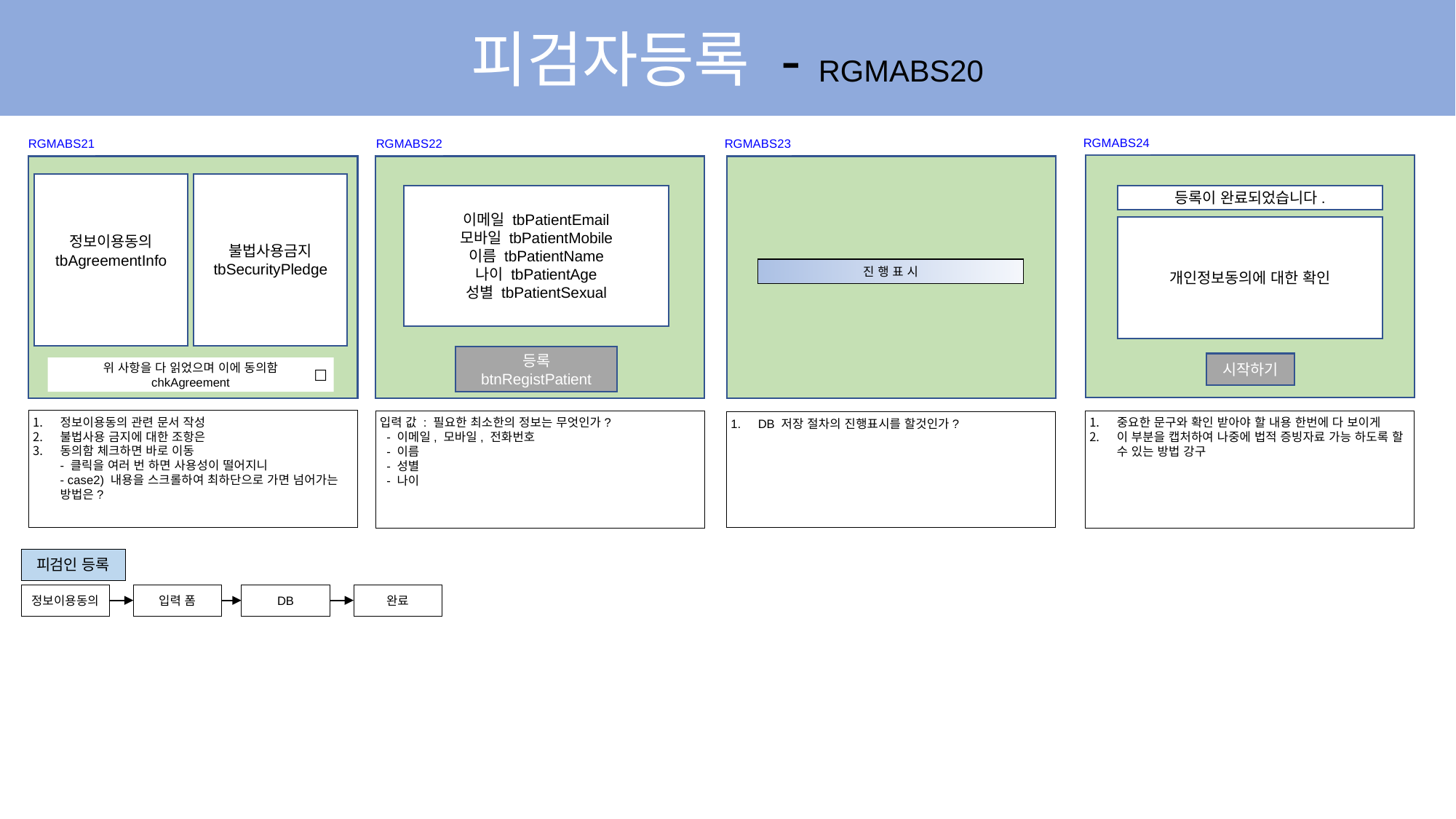

피검자등록 - RGMABS20
RGMABS24
RGMABS21
RGMABS22
RGMABS23

불법사용금지
tbSecurityPledge
정보이용동의
tbAgreementInfo

이메일 tbPatientEmail
모바일 tbPatientMobile
이름 tbPatientName
나이 tbPatientAge
성별 tbPatientSexual
등록이 완료되었습니다.
개인정보동의에 대한 확인
진 행 표 시
등록
btnRegistPatient
시작하기
☐
위 사항을 다 읽었으며 이에 동의함
chkAgreement
정보이용동의 관련 문서 작성
불법사용 금지에 대한 조항은
동의함 체크하면 바로 이동
- 클릭을 여러 번 하면 사용성이 떨어지니
- case2) 내용을 스크롤하여 최하단으로 가면 넘어가는 방법은?
입력 값 : 필요한 최소한의 정보는 무엇인가?
  - 이메일, 모바일, 전화번호
  - 이름
  - 성별
  - 나이
중요한 문구와 확인 받아야 할 내용 한번에 다 보이게
이 부분을 캡처하여 나중에 법적 증빙자료 가능 하도록 할 수 있는 방법 강구
DB 저장 절차의 진행표시를 할것인가?

피검인 등록
정보이용동의
입력 폼
DB
완료